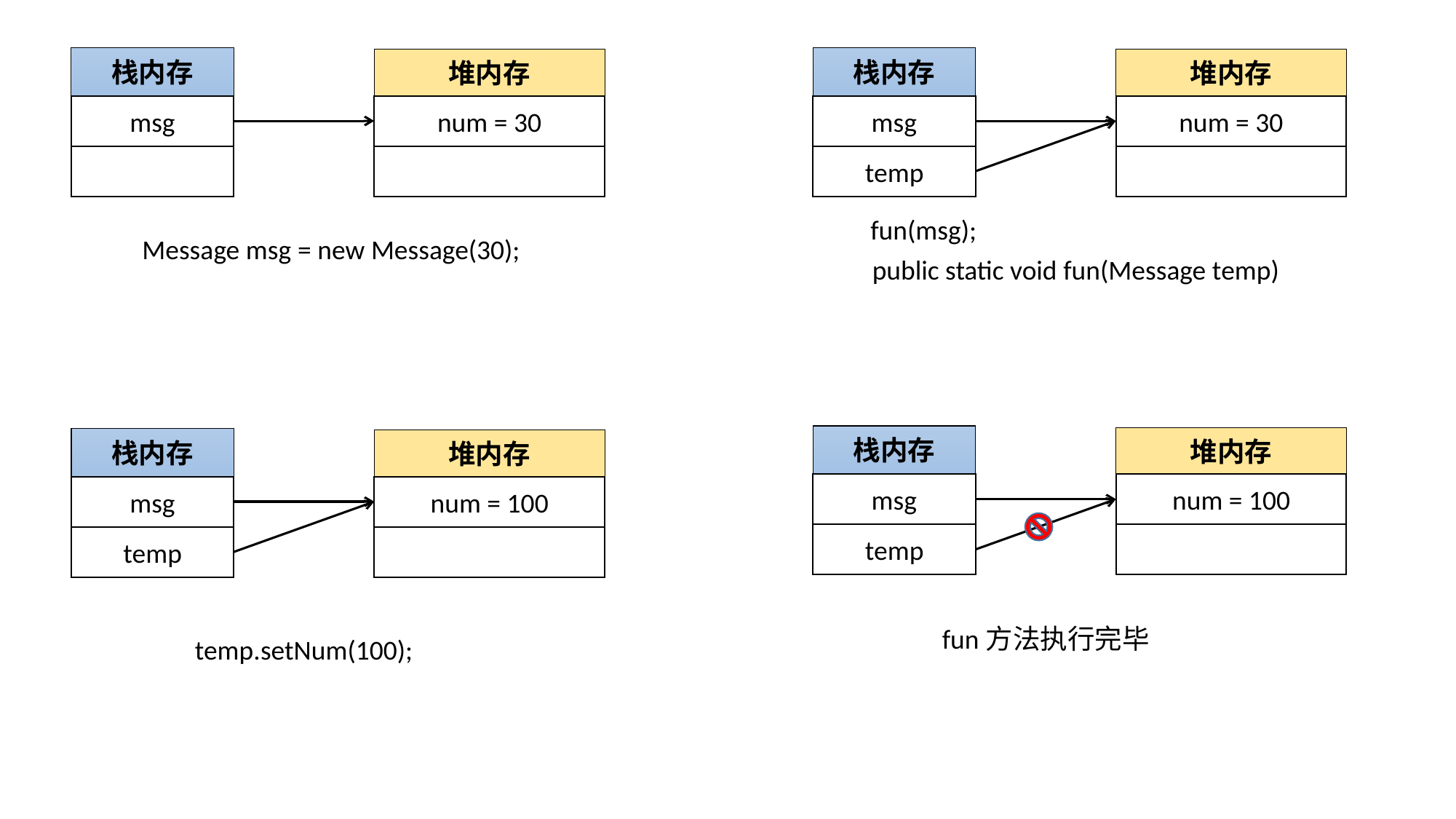

栈内存
栈内存
堆内存
堆内存
msg
num = 30
msg
num = 30

temp

fun(msg);
Message msg = new Message(30);
public static void fun(Message temp)
栈内存
堆内存
栈内存
堆内存
msg
num = 100
msg
num = 100

temp

temp

fun方法执行完毕
temp.setNum(100);